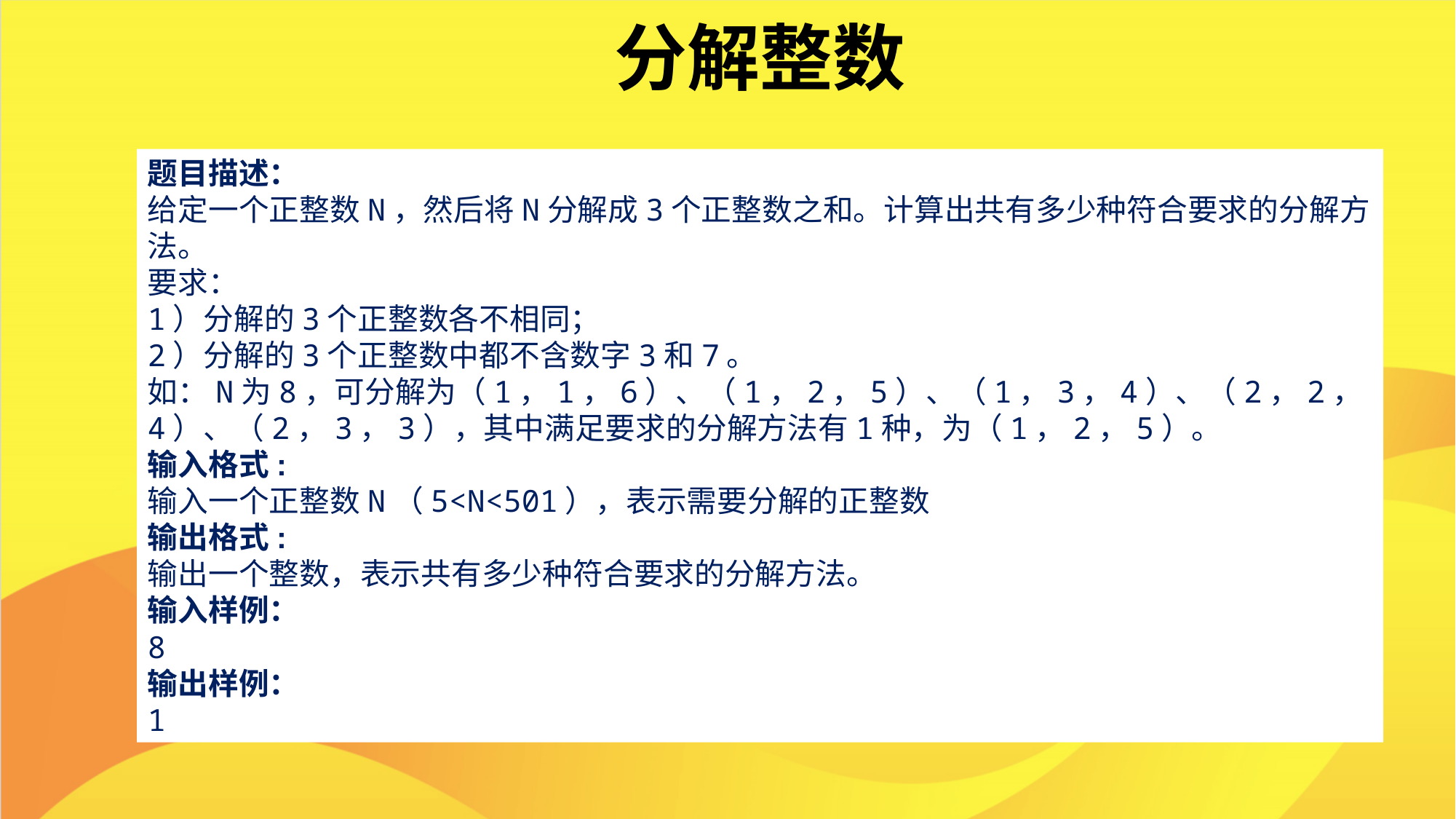

分解整数
题目描述：
给定一个正整数N，然后将N分解成3个正整数之和。计算出共有多少种符合要求的分解方法。
要求：
1）分解的3个正整数各不相同；
2）分解的3个正整数中都不含数字3和7。
如：N为8，可分解为（1，1，6）、（1，2，5）、（1，3，4）、（2，2，4）、（2，3，3），其中满足要求的分解方法有1种，为（1，2，5）。
输入格式:
输入一个正整数N（5<N<501），表示需要分解的正整数
输出格式:
输出一个整数，表示共有多少种符合要求的分解方法。
输入样例：
8
输出样例：
1